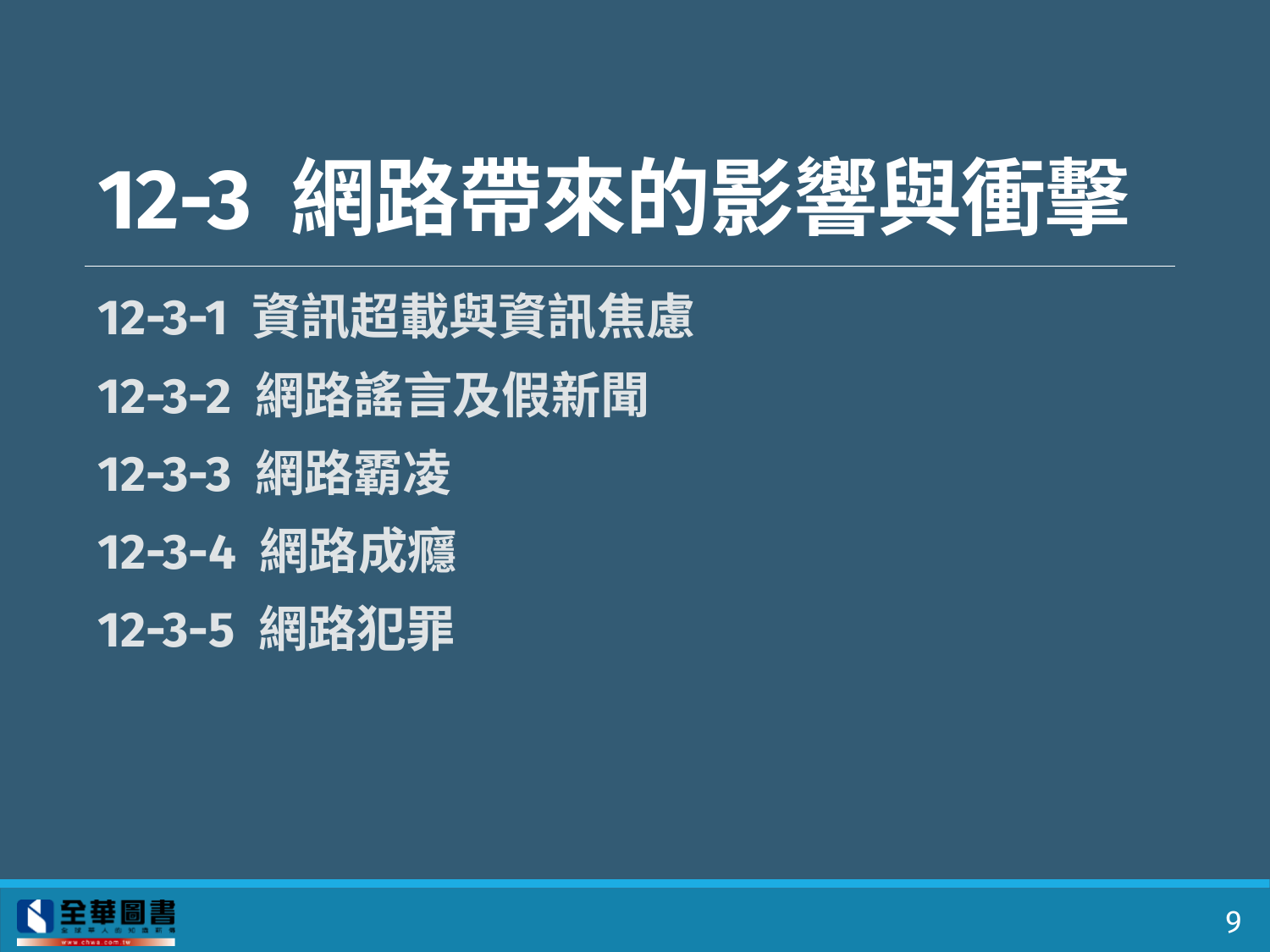

# 12-3 網路帶來的影響與衝擊
12-3-1 資訊超載與資訊焦慮
12-3-2 網路謠言及假新聞
12-3-3 網路霸凌
12-3-4 網路成癮
12-3-5 網路犯罪
9